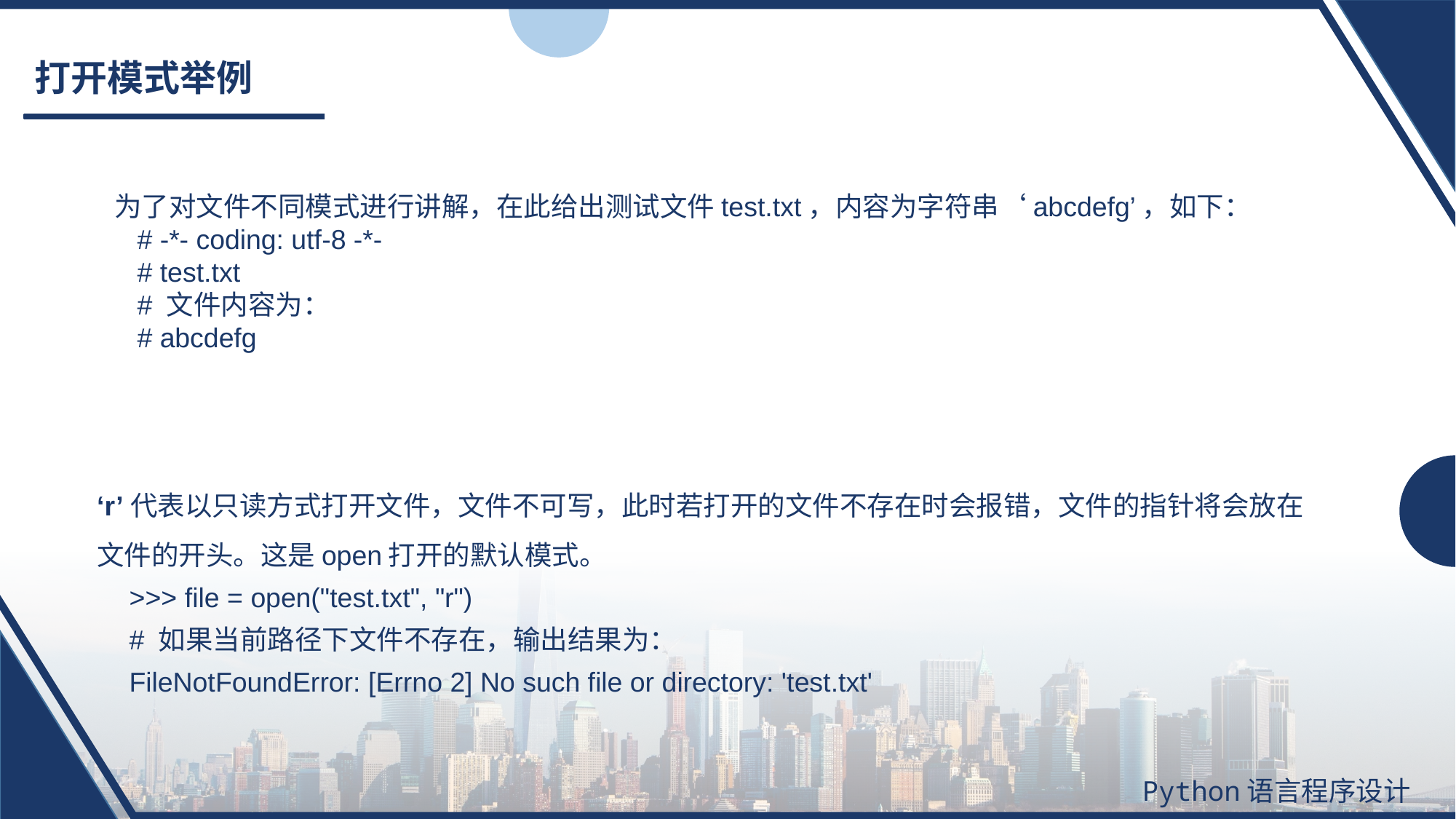

# 打开模式举例
为了对文件不同模式进行讲解，在此给出测试文件test.txt，内容为字符串‘abcdefg’，如下：
   # -*- coding: utf-8 -*-
   # test.txt
   # 文件内容为：
   # abcdefg
‘r’代表以只读方式打开文件，文件不可写，此时若打开的文件不存在时会报错，文件的指针将会放在文件的开头。这是open打开的默认模式。

>>> file = open("test.txt", "r")

# 如果当前路径下文件不存在，输出结果为：

FileNotFoundError: [Errno 2] No such file or directory: 'test.txt'